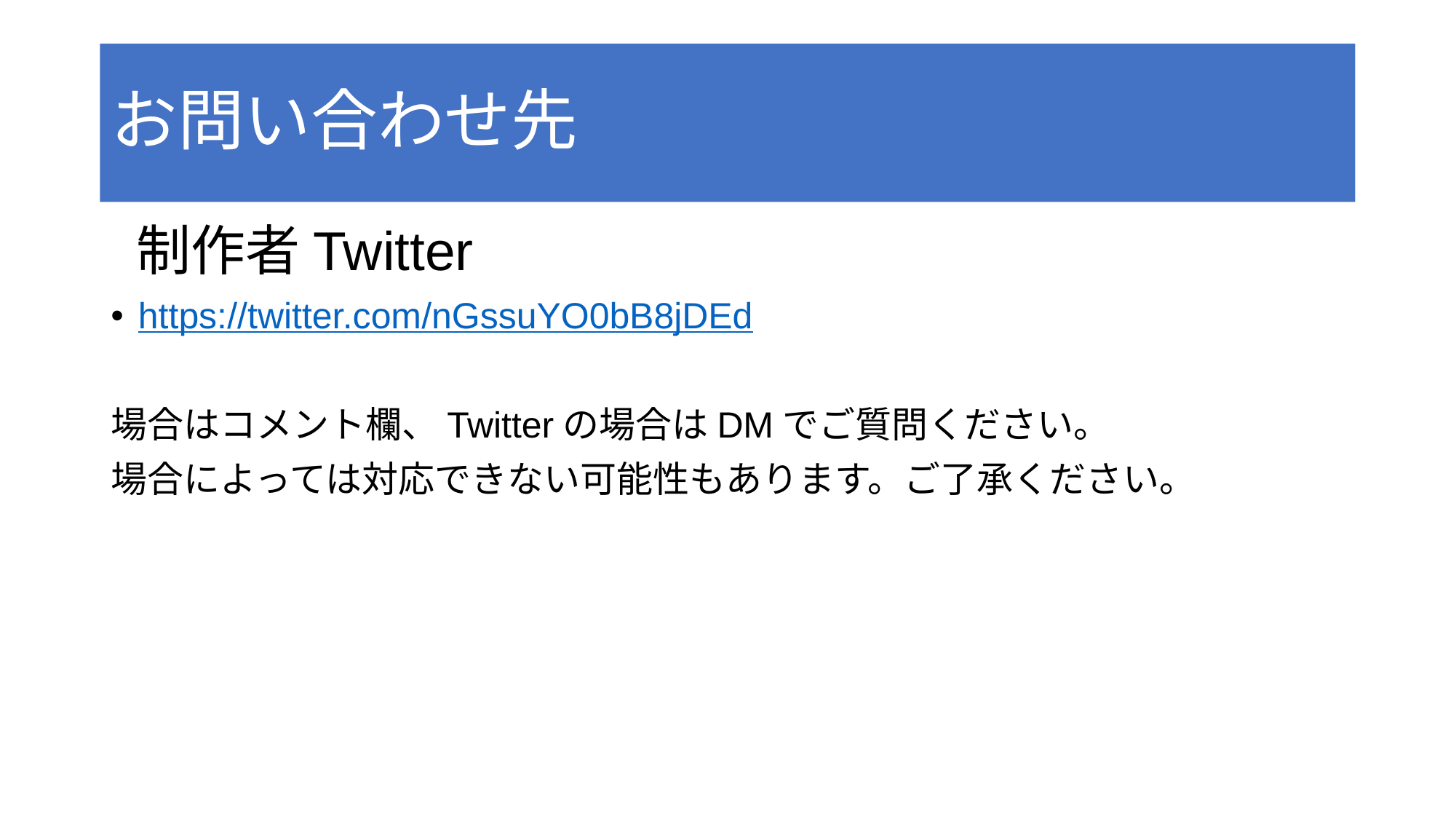

# お問い合わせ先
 制作者Twitter
https://twitter.com/nGssuYO0bB8jDEd

場合はコメント欄、Twitterの場合はDMでご質問ください。
場合によっては対応できない可能性もあります。ご了承ください。